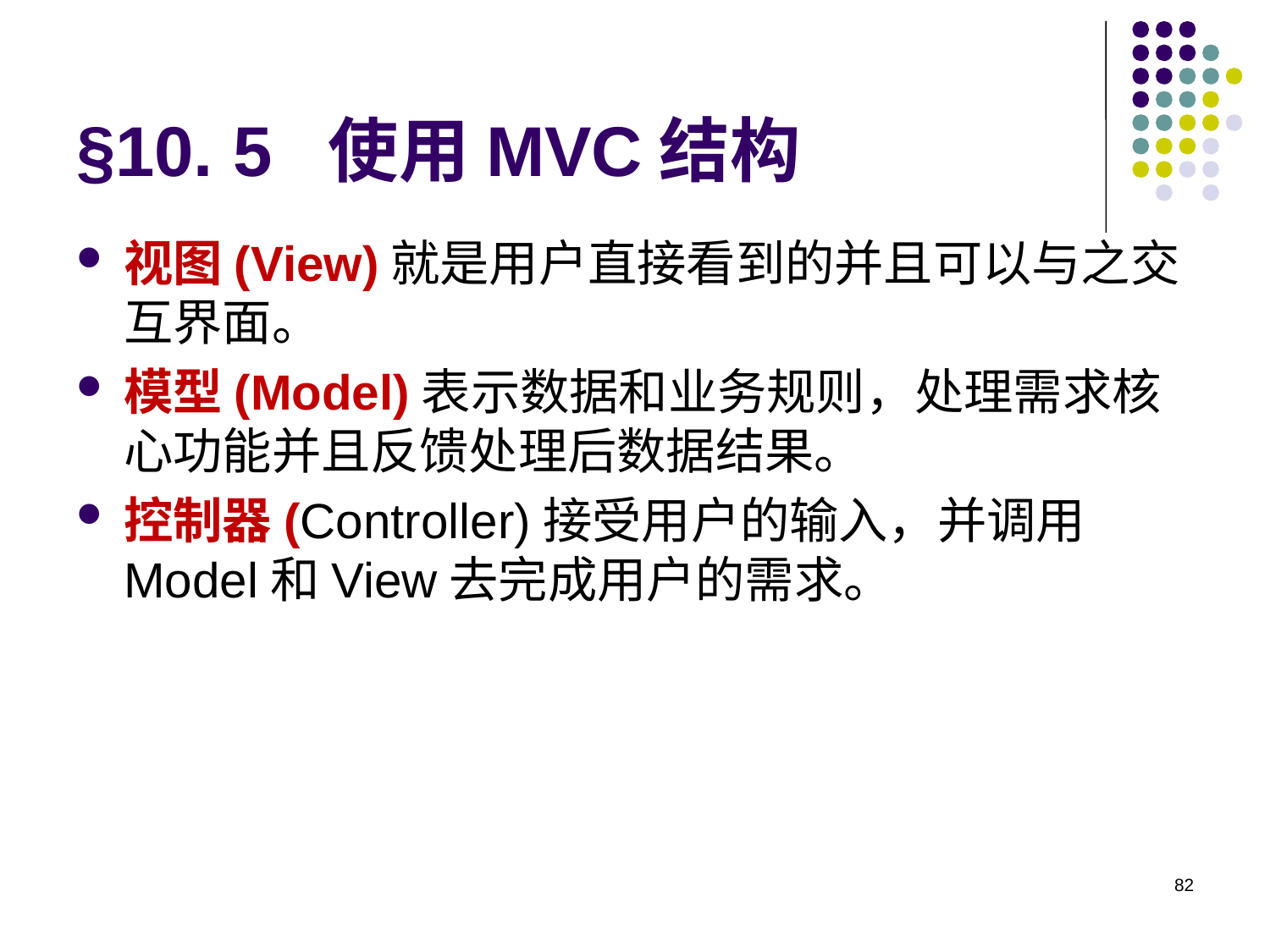

# §10. 5  使用MVC结构
视图(View)就是用户直接看到的并且可以与之交互界面。
模型(Model)表示数据和业务规则，处理需求核心功能并且反馈处理后数据结果。
控制器(Controller)接受用户的输入，并调用Model和View去完成用户的需求。

82